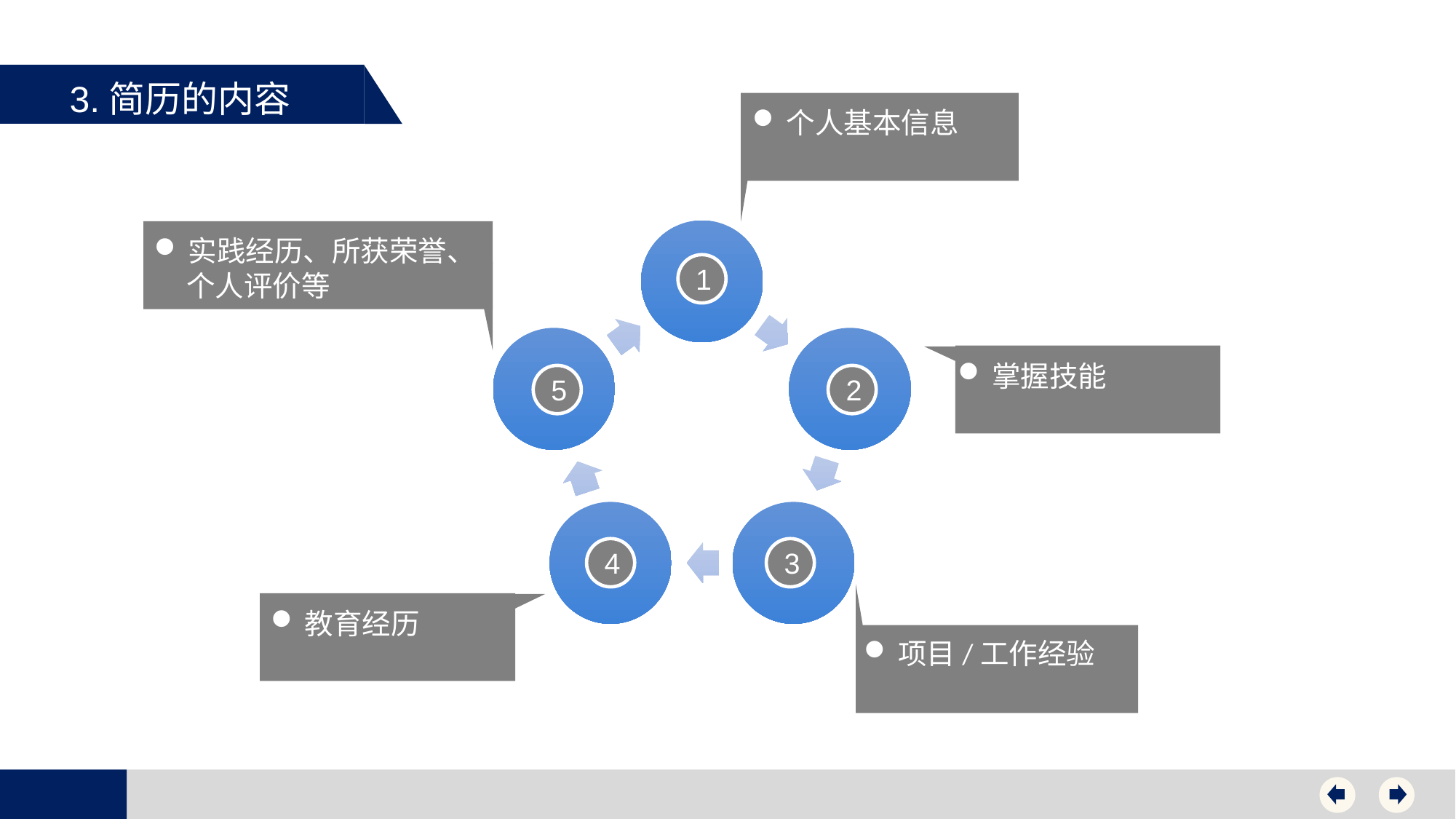

3.简历的内容

个人基本信息

1
5
2
4
3

实践经历、所获荣誉、
    个人评价等

掌握技能

项目/工作经验

教育经历